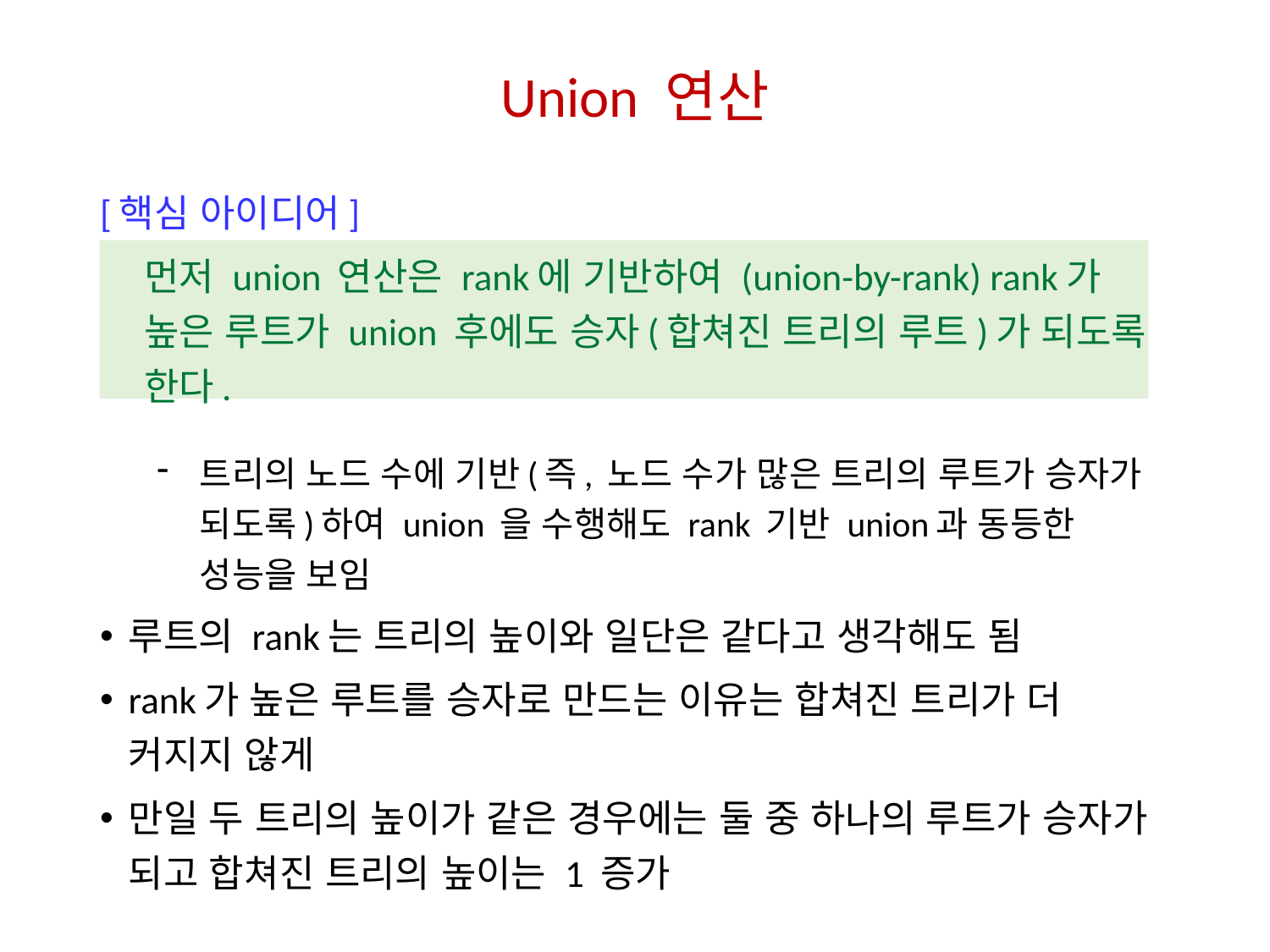

# Union 연산
[핵심 아이디어]
먼저 union 연산은 rank에 기반하여 (union-by-rank) rank가 높은 루트가 union 후에도 승자(합쳐진 트리의 루트)가 되도록 한다.
트리의 노드 수에 기반(즉, 노드 수가 많은 트리의 루트가 승자가 되도록)하여 union 을 수행해도 rank 기반 union과 동등한 성능을 보임
루트의 rank는 트리의 높이와 일단은 같다고 생각해도 됨
rank가 높은 루트를 승자로 만드는 이유는 합쳐진 트리가 더 커지지 않게
만일 두 트리의 높이가 같은 경우에는 둘 중 하나의 루트가 승자가 되고 합쳐진 트리의 높이는 1 증가